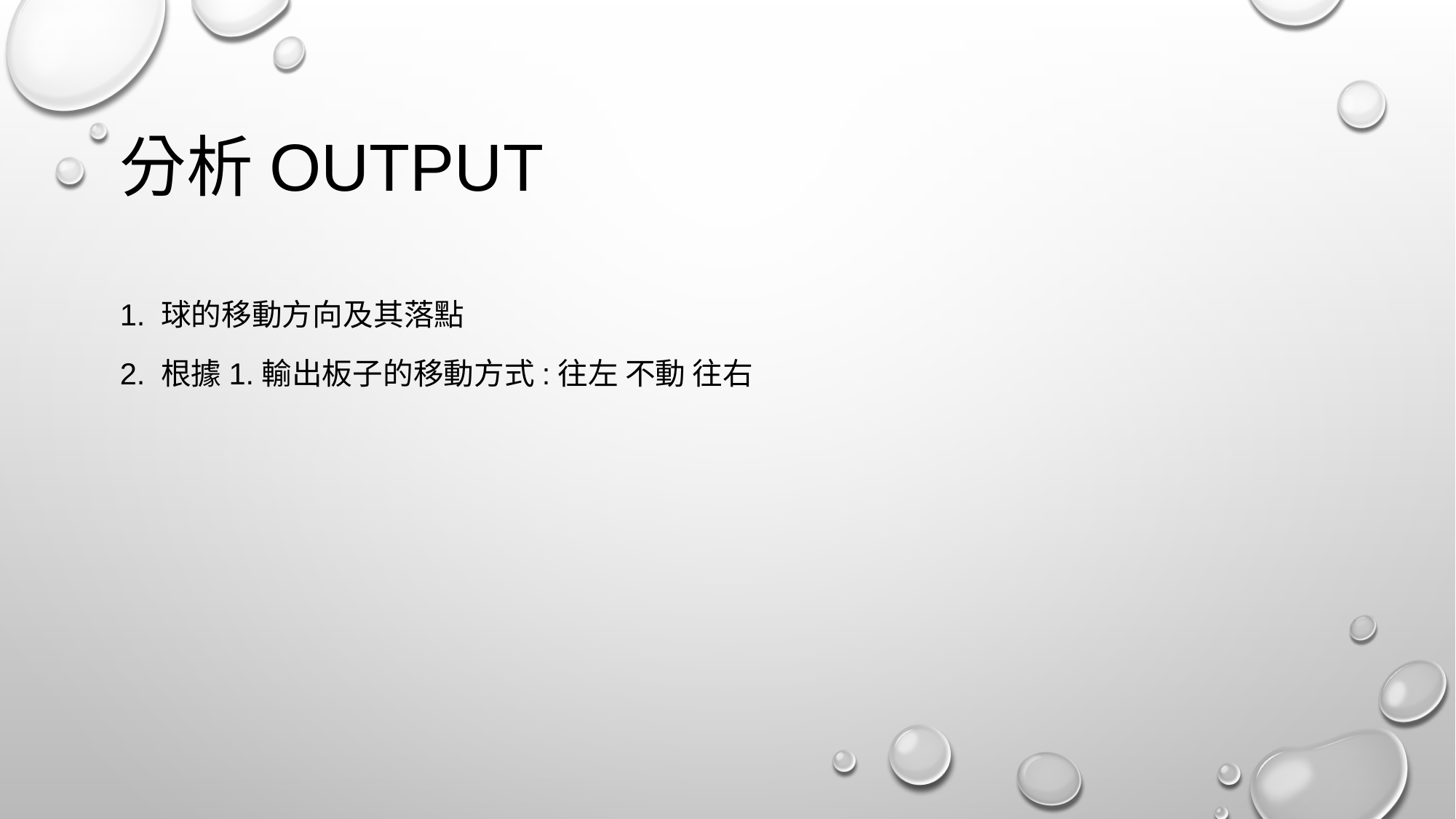

# 分析OUTPUT
1. 球的移動方向及其落點
2. 根據1.輸出板子的移動方式:往左 不動 往右